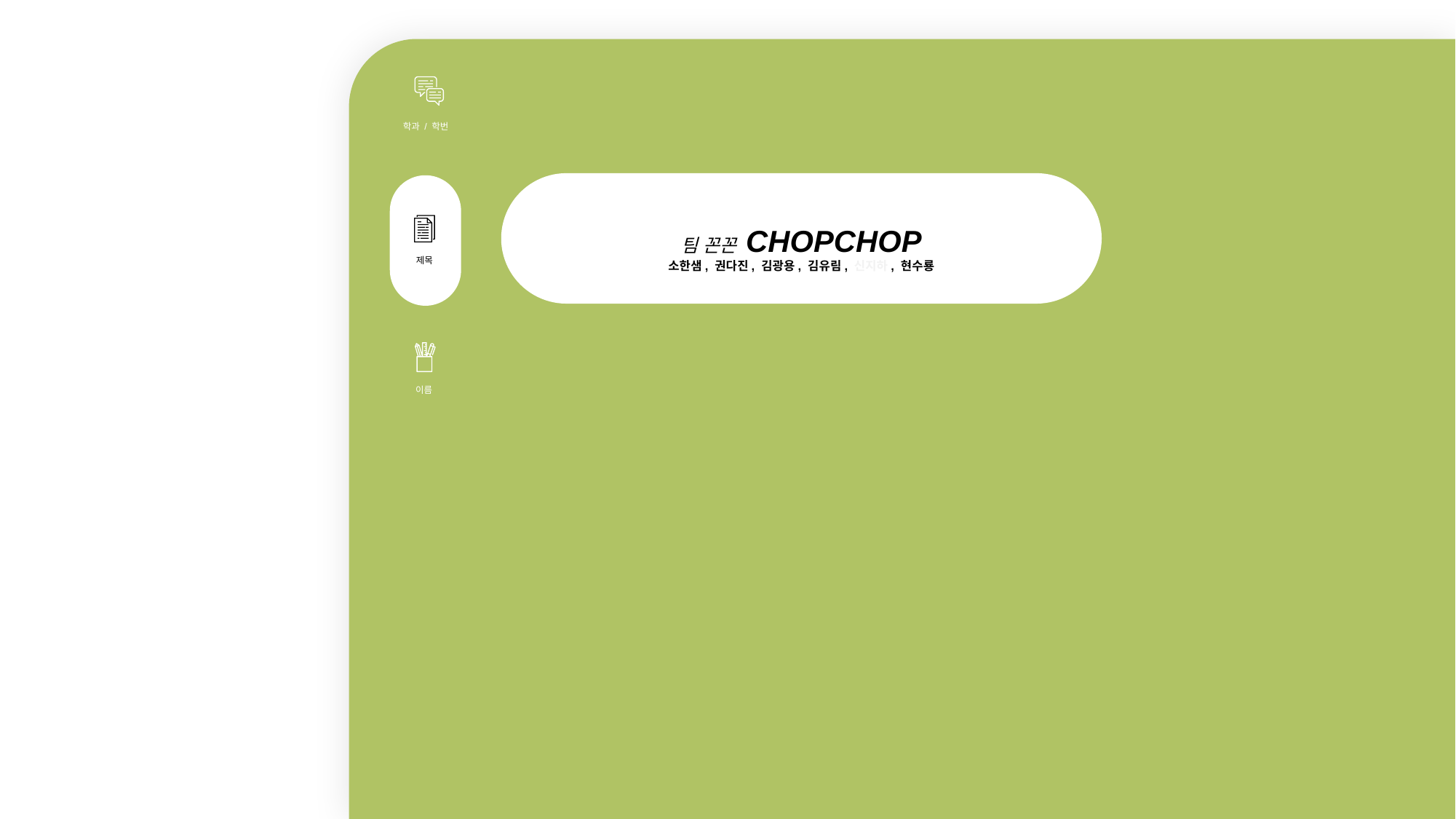

학과 / 학번
팀 꼰꼰 CHOPCHOP
소한샘, 권다진, 김광용, 김유림, 신지하, 현수룡

제목

이름